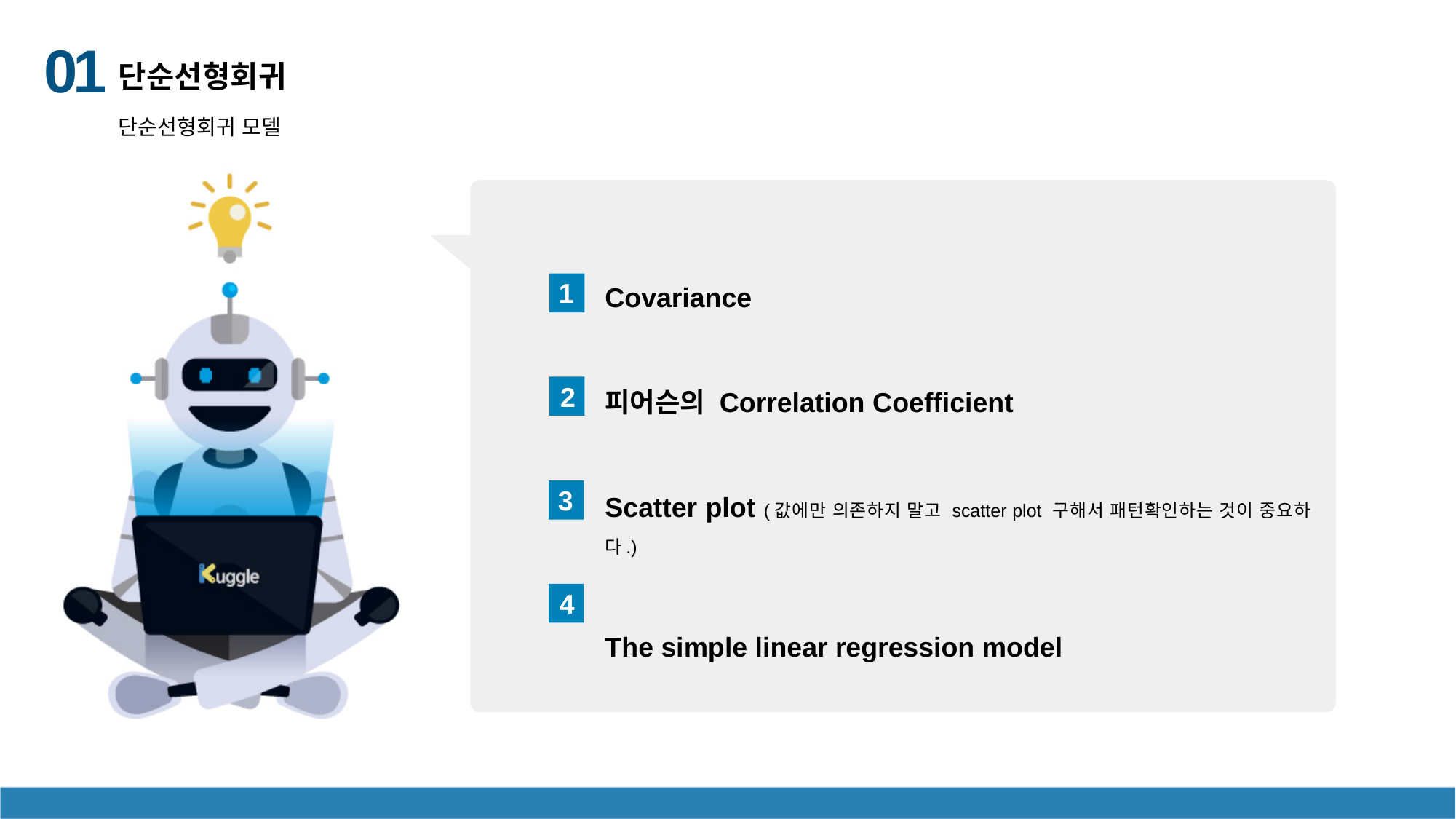

01
단순선형회귀
단순선형회귀 모델

Covariance

피어슨의 Correlation Coefficient

Scatter plot (값에만 의존하지 말고 scatter plot 구해서 패턴확인하는 것이 중요하다.)

The simple linear regression model
1

2

3

4